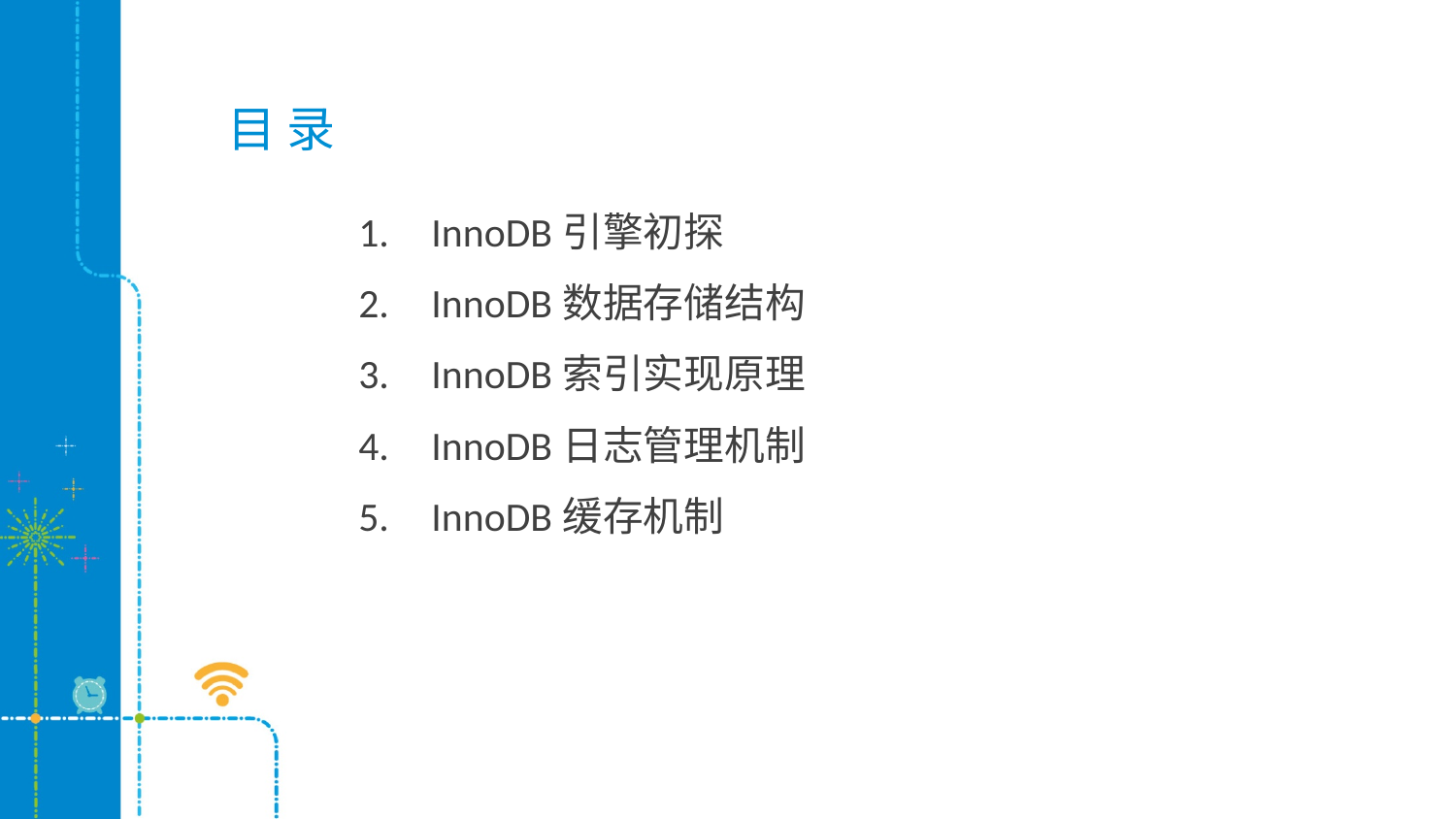

# 目 录
InnoDB引擎初探
InnoDB数据存储结构
InnoDB索引实现原理
InnoDB日志管理机制
InnoDB缓存机制